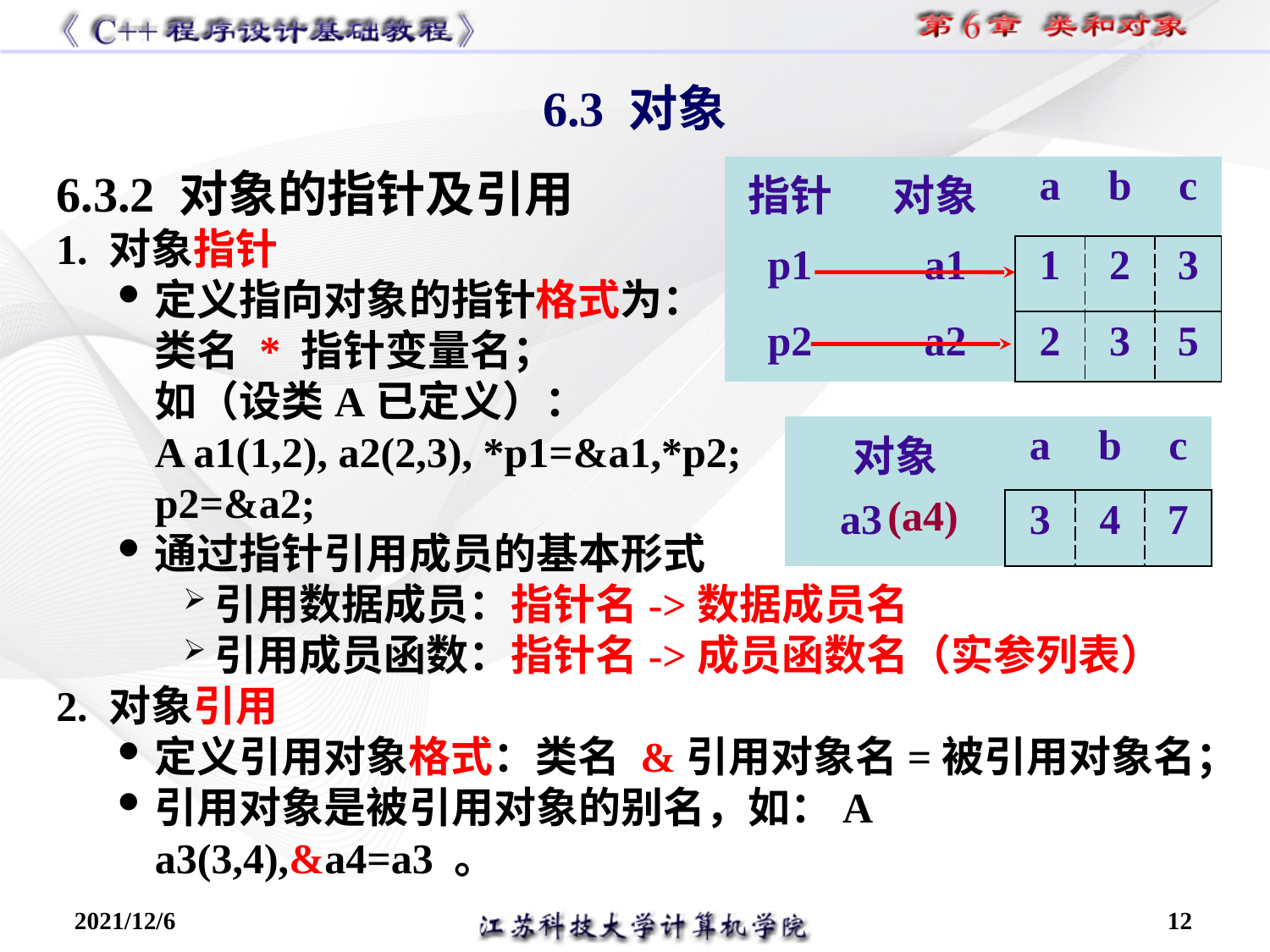

6.3 对象
6.3.2 对象的指针及引用
1. 对象指针
定义指向对象的指针格式为：
类名 * 指针变量名；
如（设类A已定义）：
A a1(1,2), a2(2,3), *p1=&a1,*p2;
p2=&a2;
通过指针引用成员的基本形式
引用数据成员：指针名->数据成员名
引用成员函数：指针名->成员函数名（实参列表）
2. 对象引用
定义引用对象格式：类名 &引用对象名=被引用对象名；
引用对象是被引用对象的别名，如：A a3(3,4),&a4=a3 。
| 指针 | 对象 | a | b | c |
| --- | --- | --- | --- | --- |
| p1 | a1 | 1 | 2 | 3 |
| p2 | a2 | 2 | 3 | 5 |

| 对象 | a | b | c |
| --- | --- | --- | --- |
| a3 | 3 | 4 | 7 |
(a4)